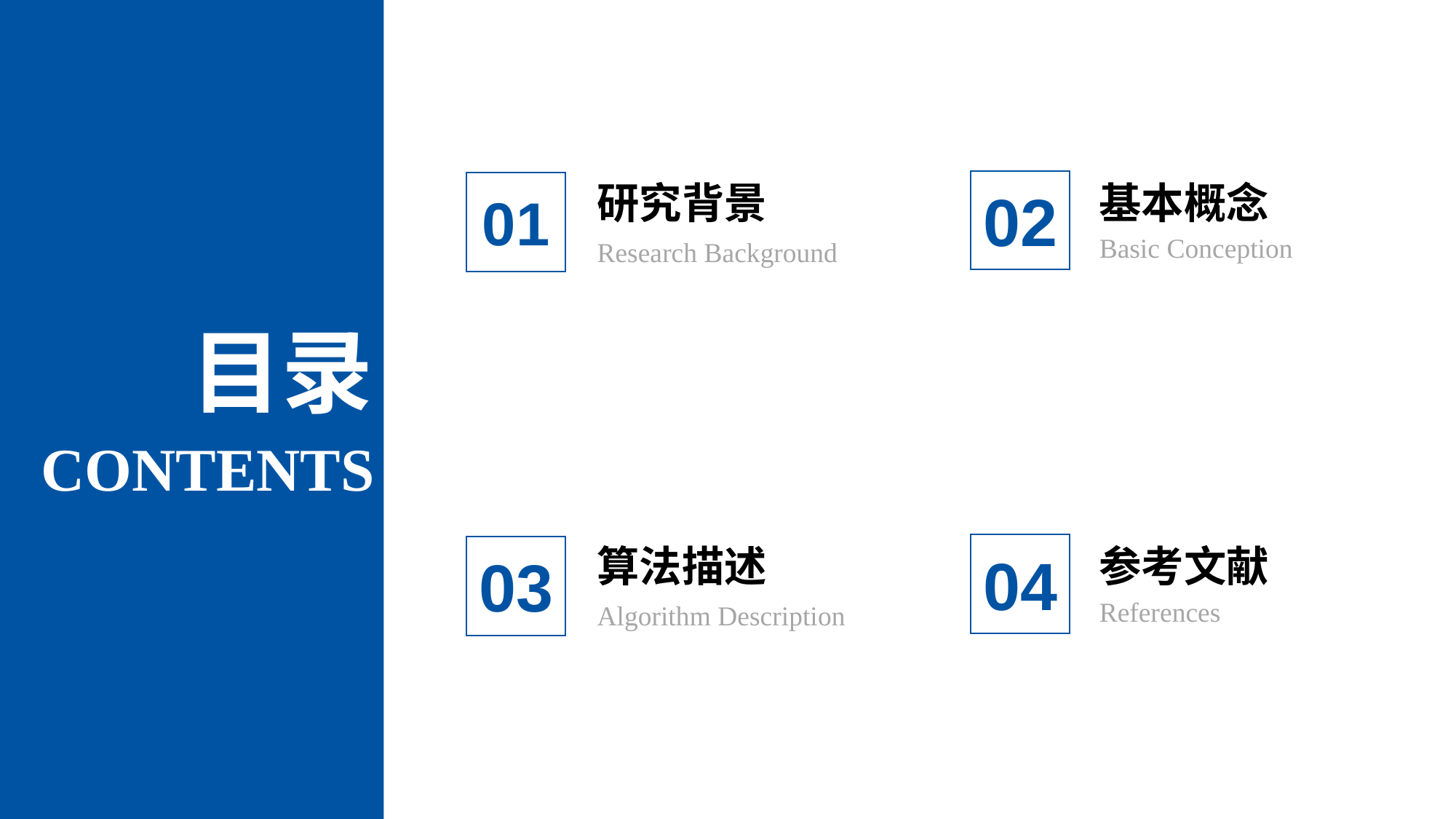

研究背景
Research Background

01
基本概念
Basic Conception

02
目录
CONTENTS
算法描述
Algorithm Description

03
参考文献
References

04